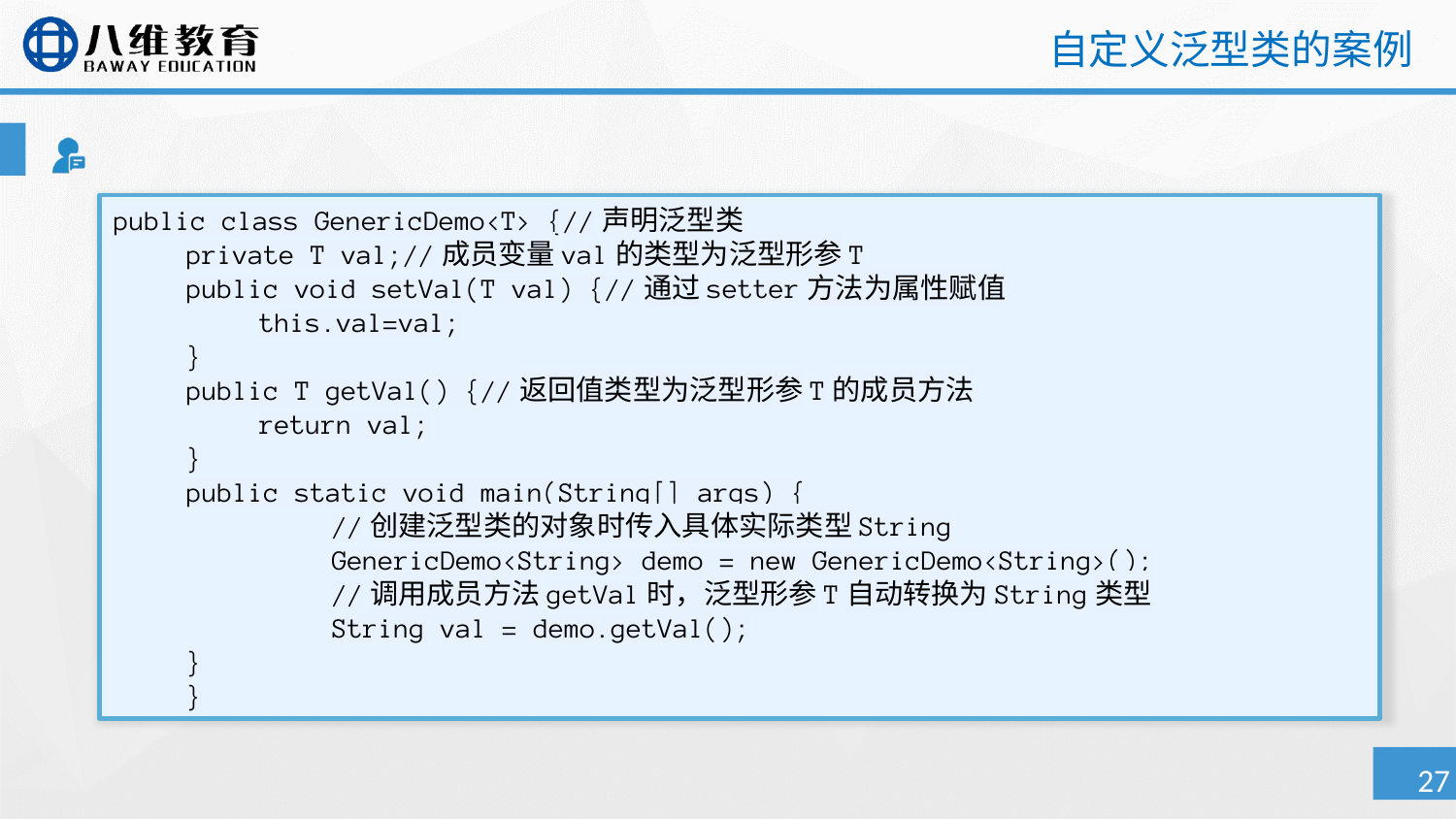

# 自定义泛型类的案例
public class GenericDemo<T> {//声明泛型类
private T val;//成员变量val的类型为泛型形参T
public void setVal(T val) {//通过setter方法为属性赋值
this.val=val;
}
public T getVal() {//返回值类型为泛型形参T的成员方法
return val;
}
public static void main(String[] args) {
	//创建泛型类的对象时传入具体实际类型String
	GenericDemo<String> demo = new GenericDemo<String>();
	//调用成员方法getVal时，泛型形参T自动转换为String类型
	String val = demo.getVal();
}
}